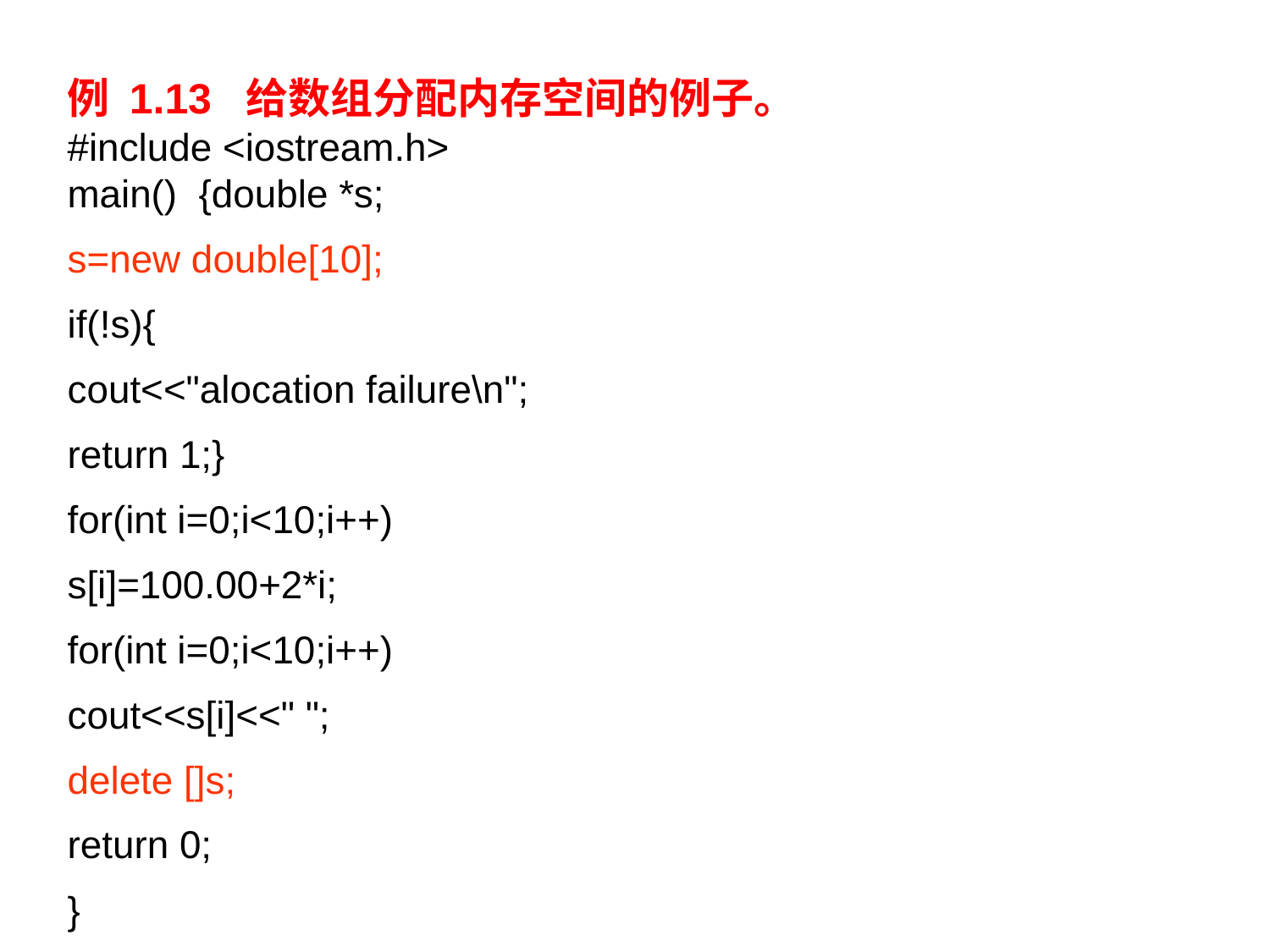

例 1.13  给数组分配内存空间的例子。
#include <iostream.h>
main()  {double *s;
s=new double[10];
if(!s){
cout<<"alocation failure\n";
return 1;}
for(int i=0;i<10;i++)
s[i]=100.00+2*i;
for(int i=0;i<10;i++)
cout<<s[i]<<" ";
delete []s;
return 0;
}